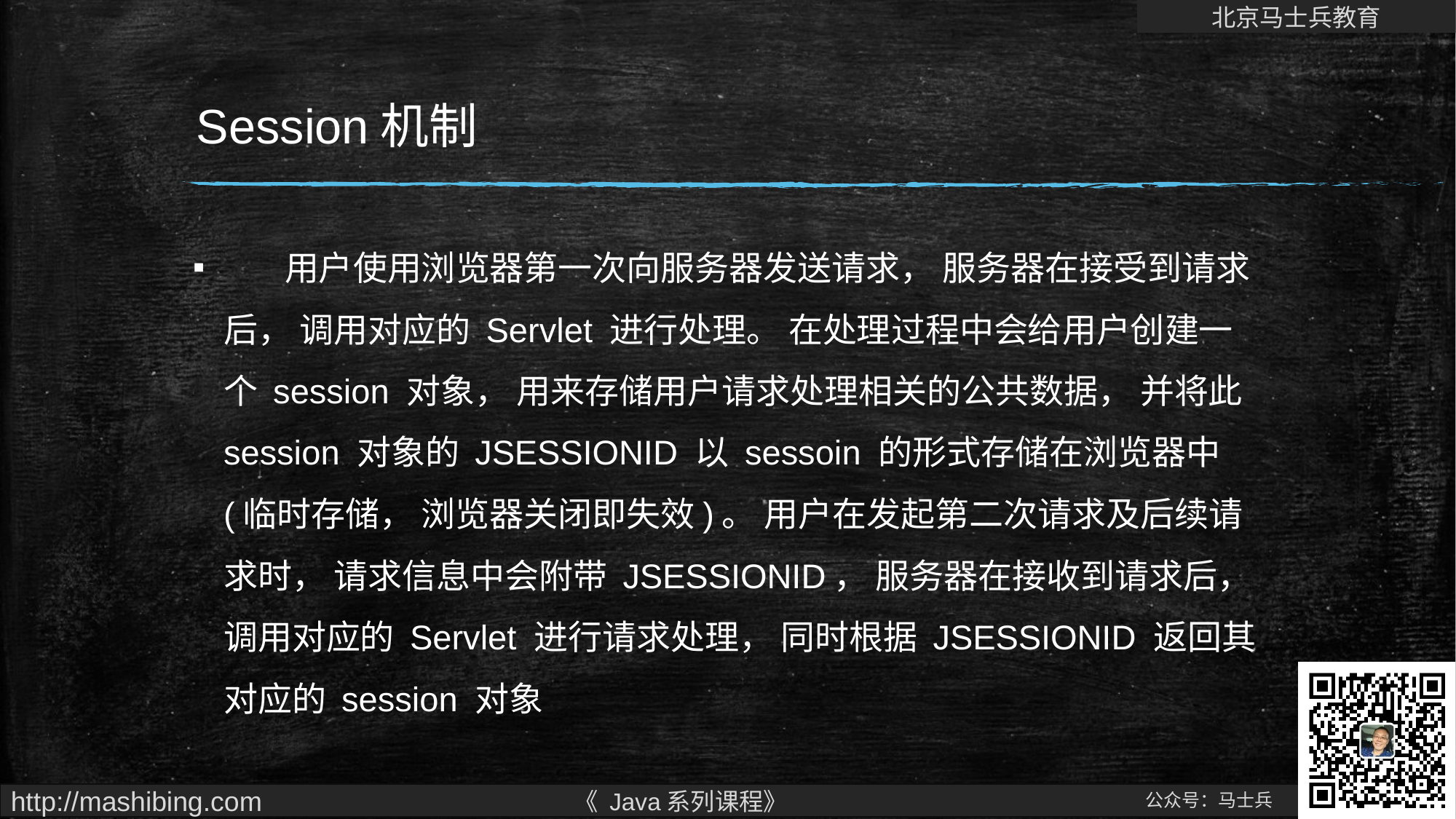

# Session机制
       用户使用浏览器第一次向服务器发送请求， 服务器在接受到请求后， 调用对应的 Servlet 进行处理。 在处理过程中会给用户创建一个 session 对象， 用来存储用户请求处理相关的公共数据， 并将此 session 对象的 JSESSIONID 以 sessoin 的形式存储在浏览器中(临时存储， 浏览器关闭即失效)。 用户在发起第二次请求及后续请求时， 请求信息中会附带 JSESSIONID， 服务器在接收到请求后，调用对应的 Servlet 进行请求处理， 同时根据 JSESSIONID 返回其对应的 session 对象